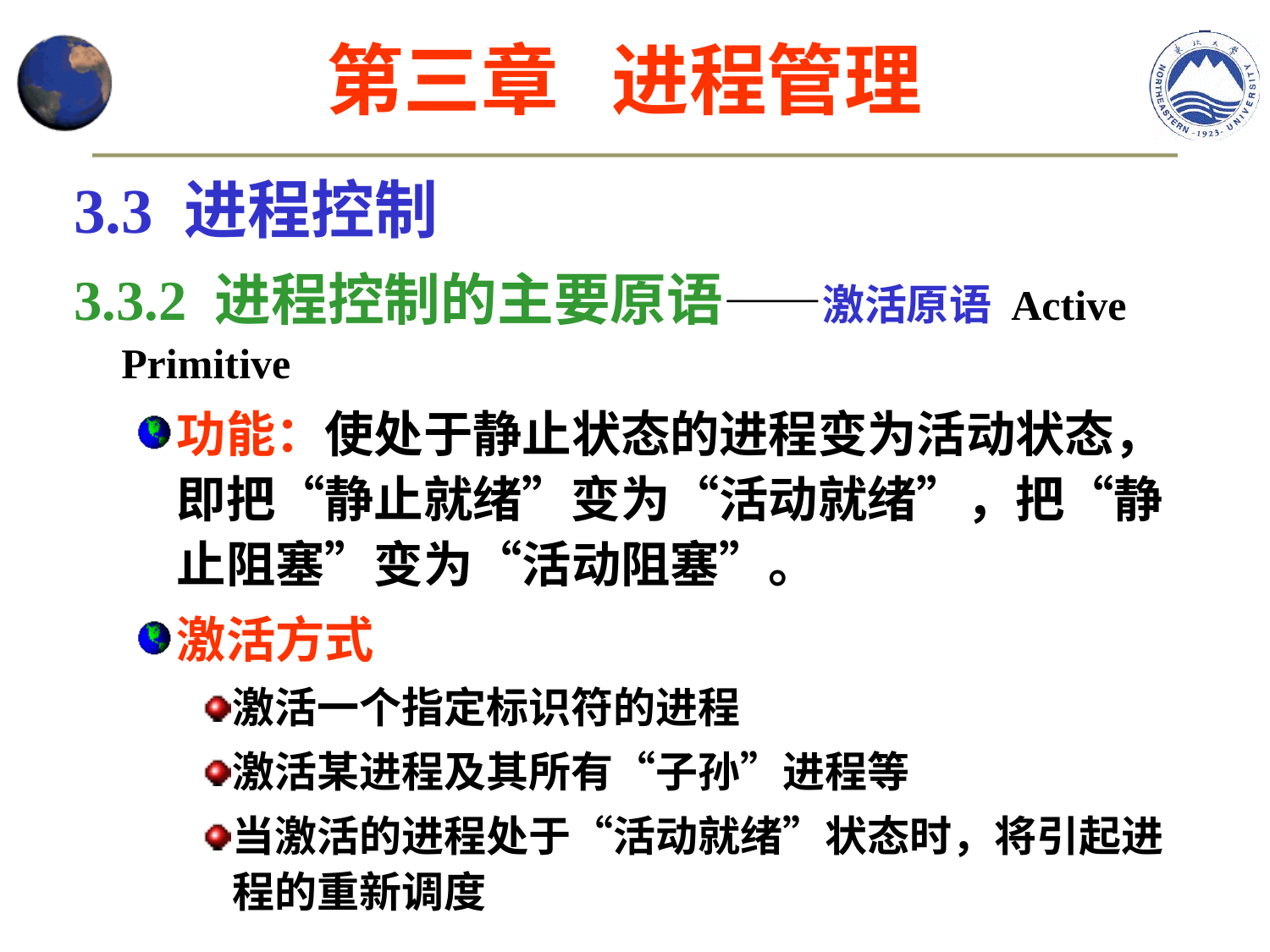

第三章   进程管理
3.3 进程控制
3.3.2 进程控制的主要原语——激活原语 Active Primitive
功能：使处于静止状态的进程变为活动状态，即把“静止就绪”变为“活动就绪”，把“静止阻塞”变为“活动阻塞”。
激活方式
激活一个指定标识符的进程
激活某进程及其所有“子孙”进程等
当激活的进程处于“活动就绪”状态时，将引起进程的重新调度